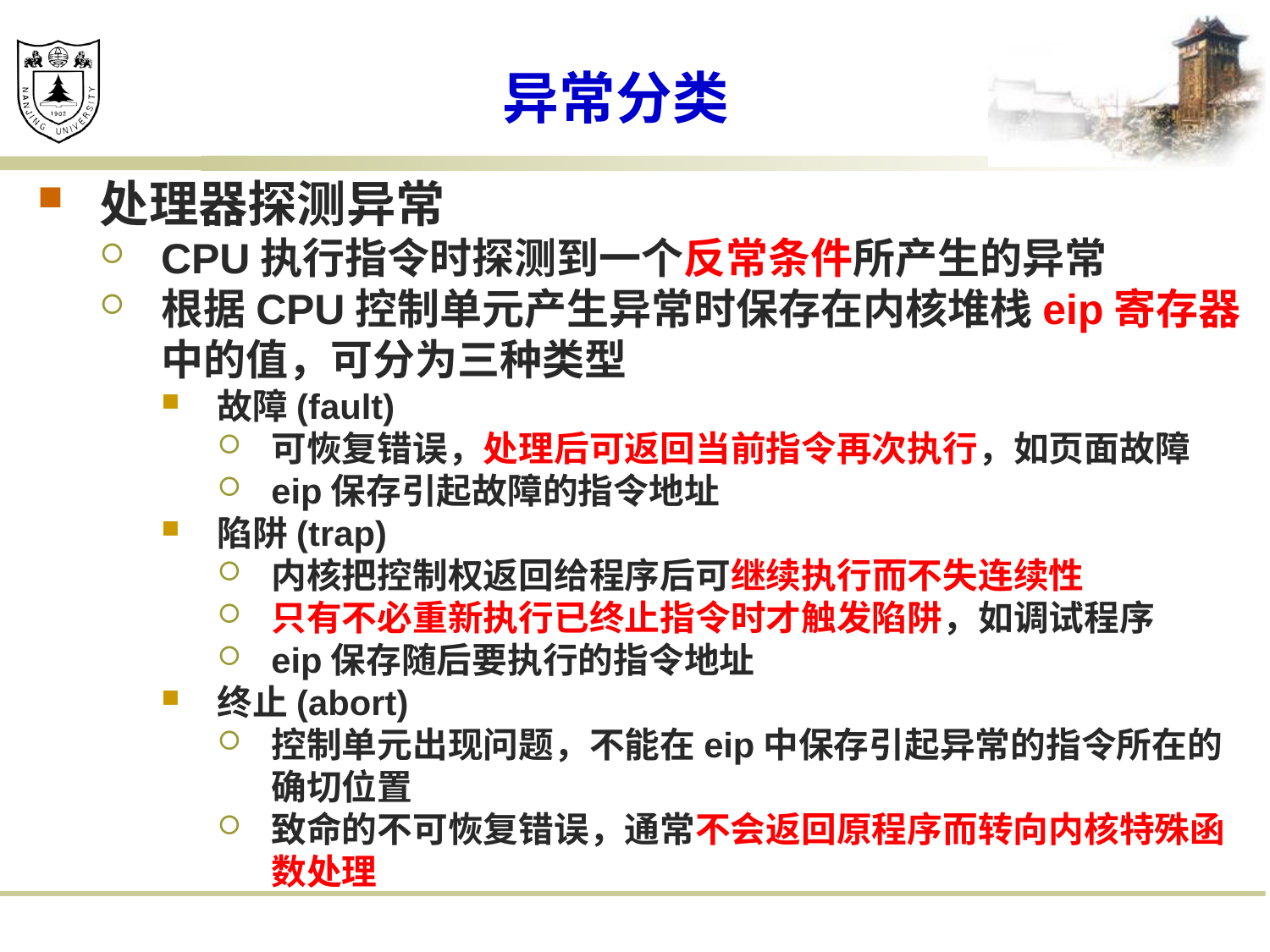

# 异常分类
处理器探测异常
CPU执行指令时探测到一个反常条件所产生的异常
根据CPU控制单元产生异常时保存在内核堆栈eip寄存器中的值，可分为三种类型
故障(fault)
可恢复错误，处理后可返回当前指令再次执行，如页面故障
eip保存引起故障的指令地址
陷阱(trap)
内核把控制权返回给程序后可继续执行而不失连续性
只有不必重新执行已终止指令时才触发陷阱，如调试程序
eip保存随后要执行的指令地址
终止(abort)
控制单元出现问题，不能在eip中保存引起异常的指令所在的确切位置
致命的不可恢复错误，通常不会返回原程序而转向内核特殊函数处理

95